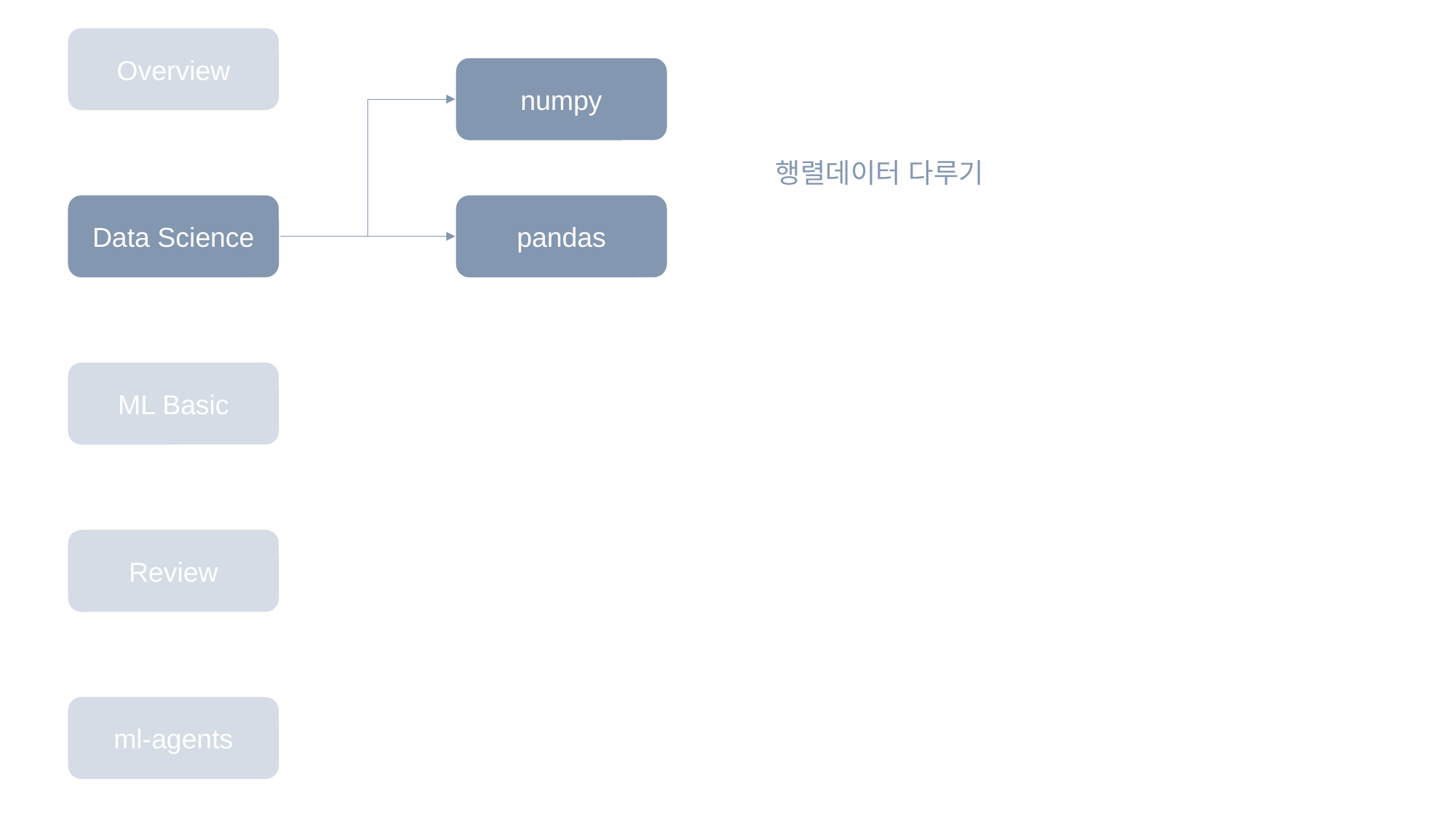

Overview
numpy
행렬데이터 다루기
pandas
Data Science
ML Basic
Review
ml-agents